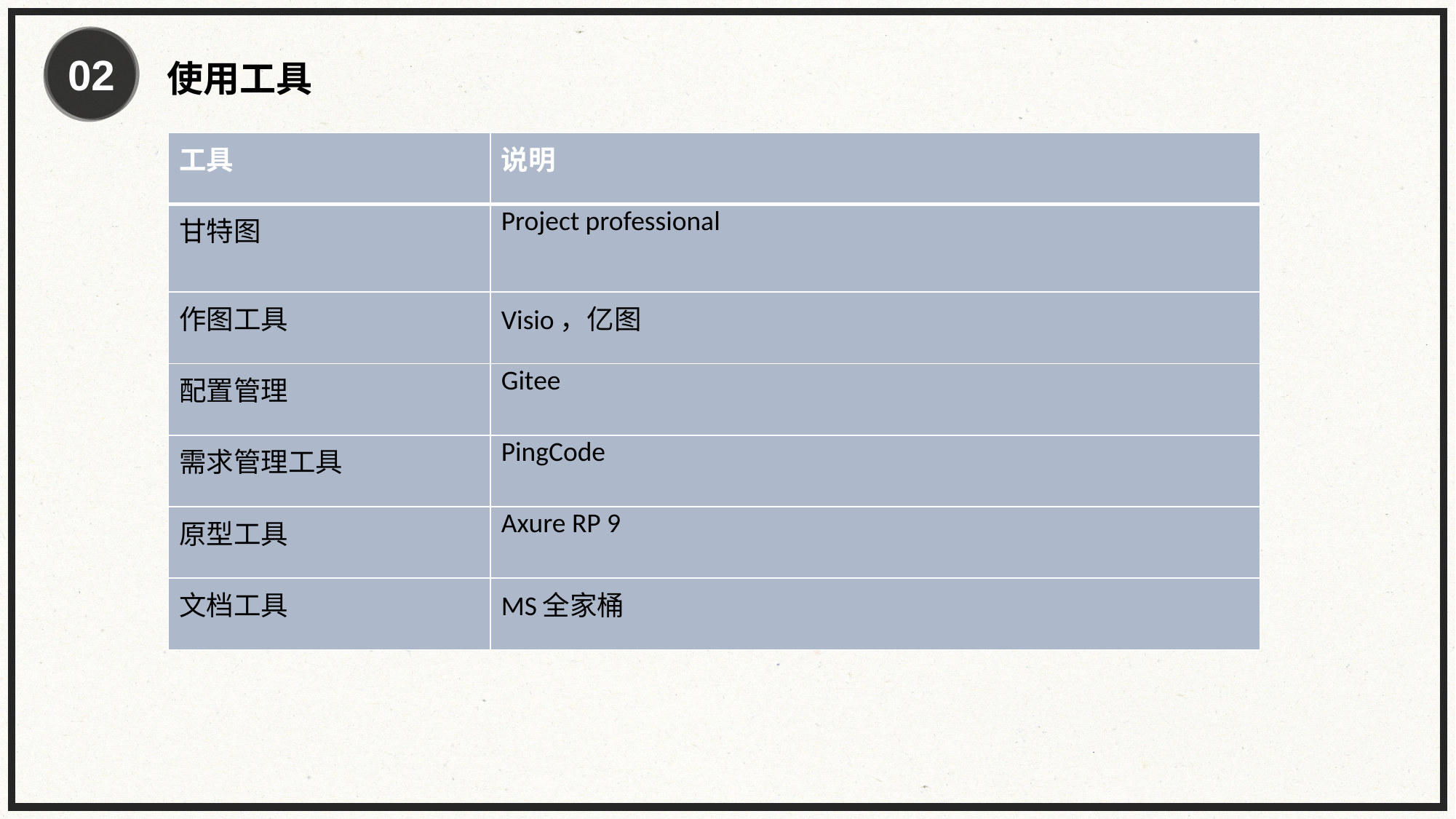

02
使用工具
| 工具 | 说明 |
| --- | --- |
| 甘特图 | Project professional |
| 作图工具 | Visio，亿图 |
| 配置管理 | Gitee |
| 需求管理工具 | PingCode |
| 原型工具 | Axure RP 9 |
| 文档工具 | MS全家桶 |